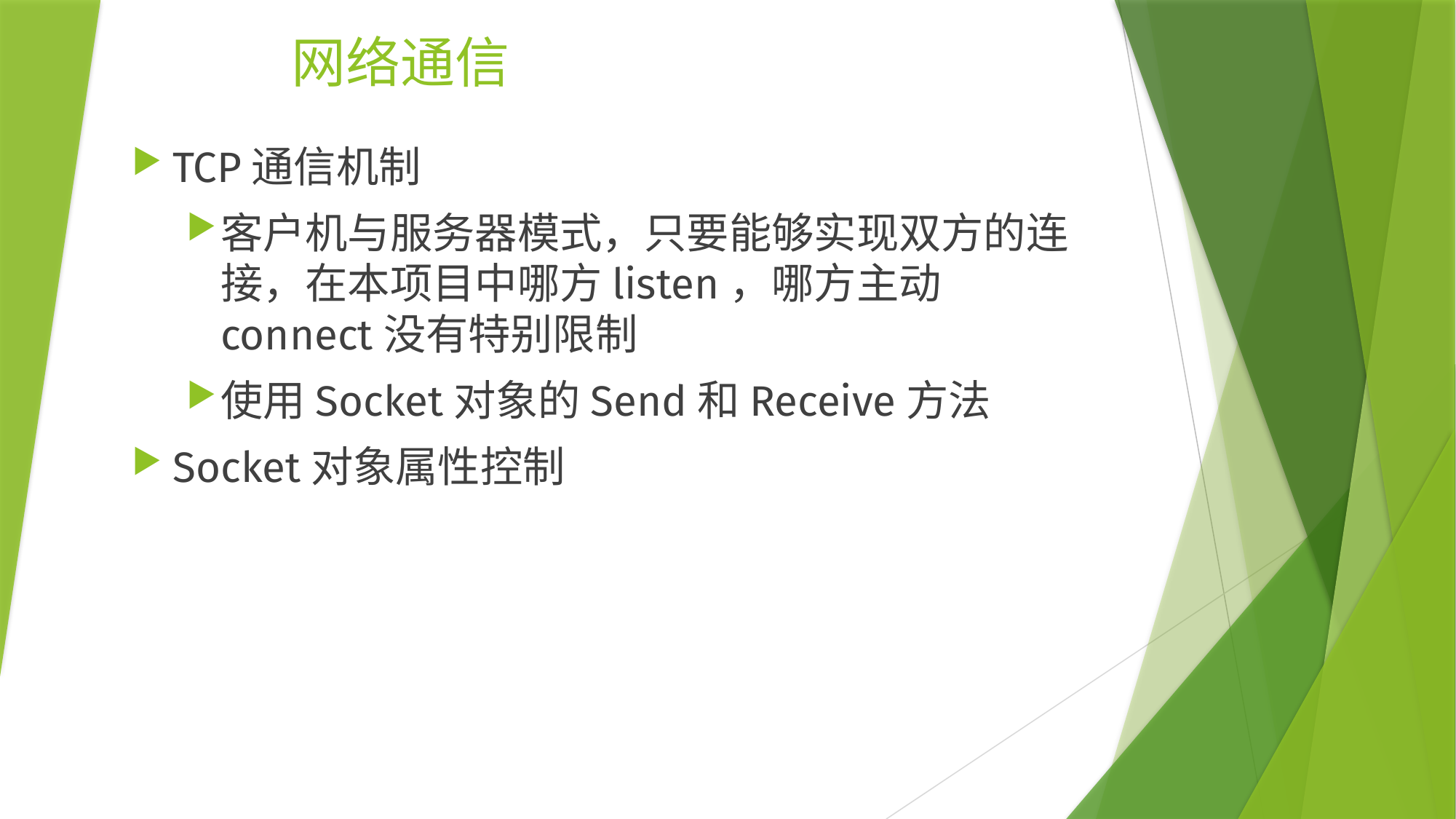

网络通信
TCP通信机制
客户机与服务器模式，只要能够实现双方的连接，在本项目中哪方listen，哪方主动connect没有特别限制
使用Socket对象的Send和Receive方法
Socket对象属性控制